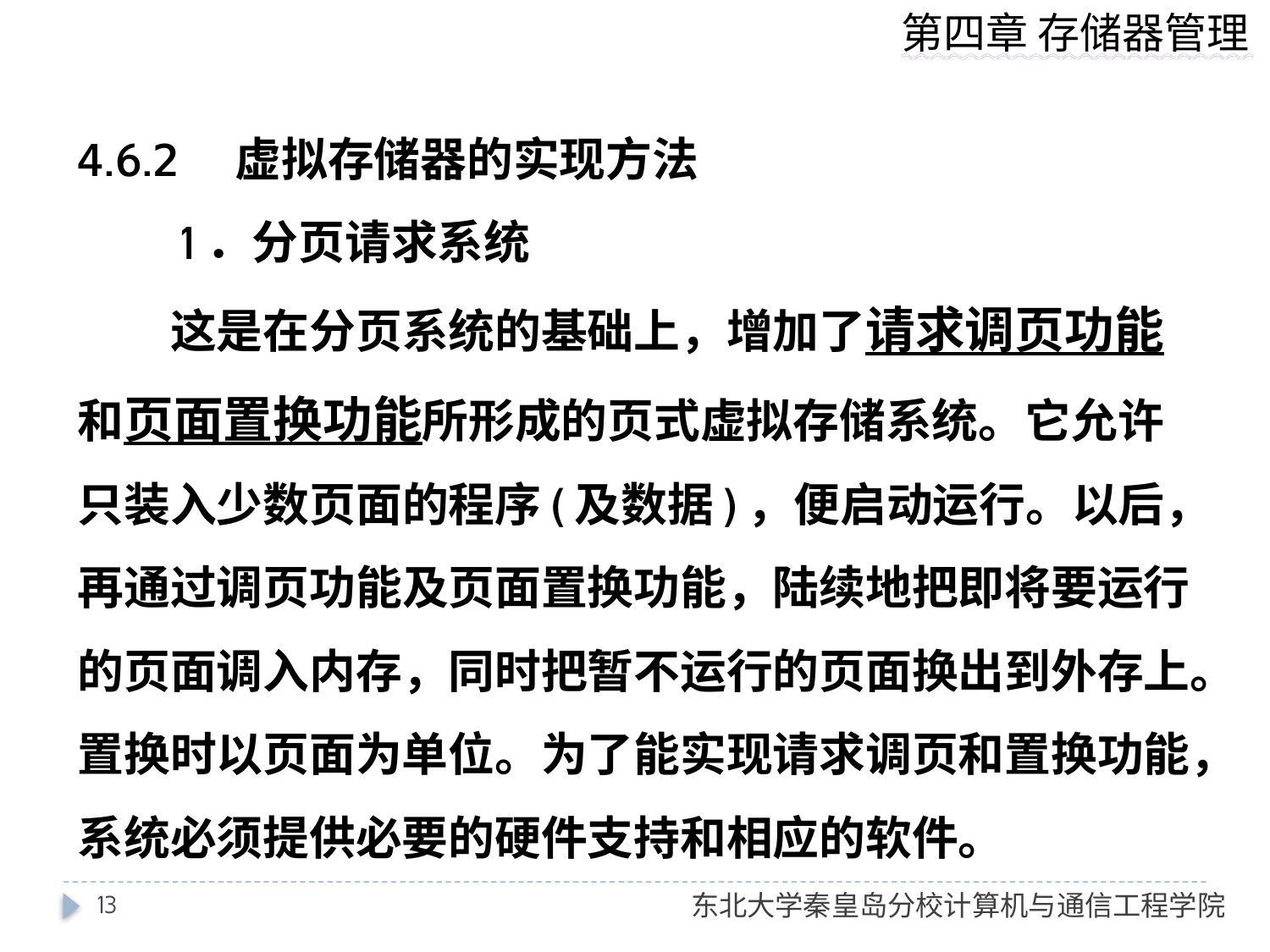

4.6.2　虚拟存储器的实现方法
　　1．分页请求系统
　　这是在分页系统的基础上，增加了请求调页功能和页面置换功能所形成的页式虚拟存储系统。它允许只装入少数页面的程序(及数据)，便启动运行。以后，再通过调页功能及页面置换功能，陆续地把即将要运行的页面调入内存，同时把暂不运行的页面换出到外存上。置换时以页面为单位。为了能实现请求调页和置换功能，系统必须提供必要的硬件支持和相应的软件。

13